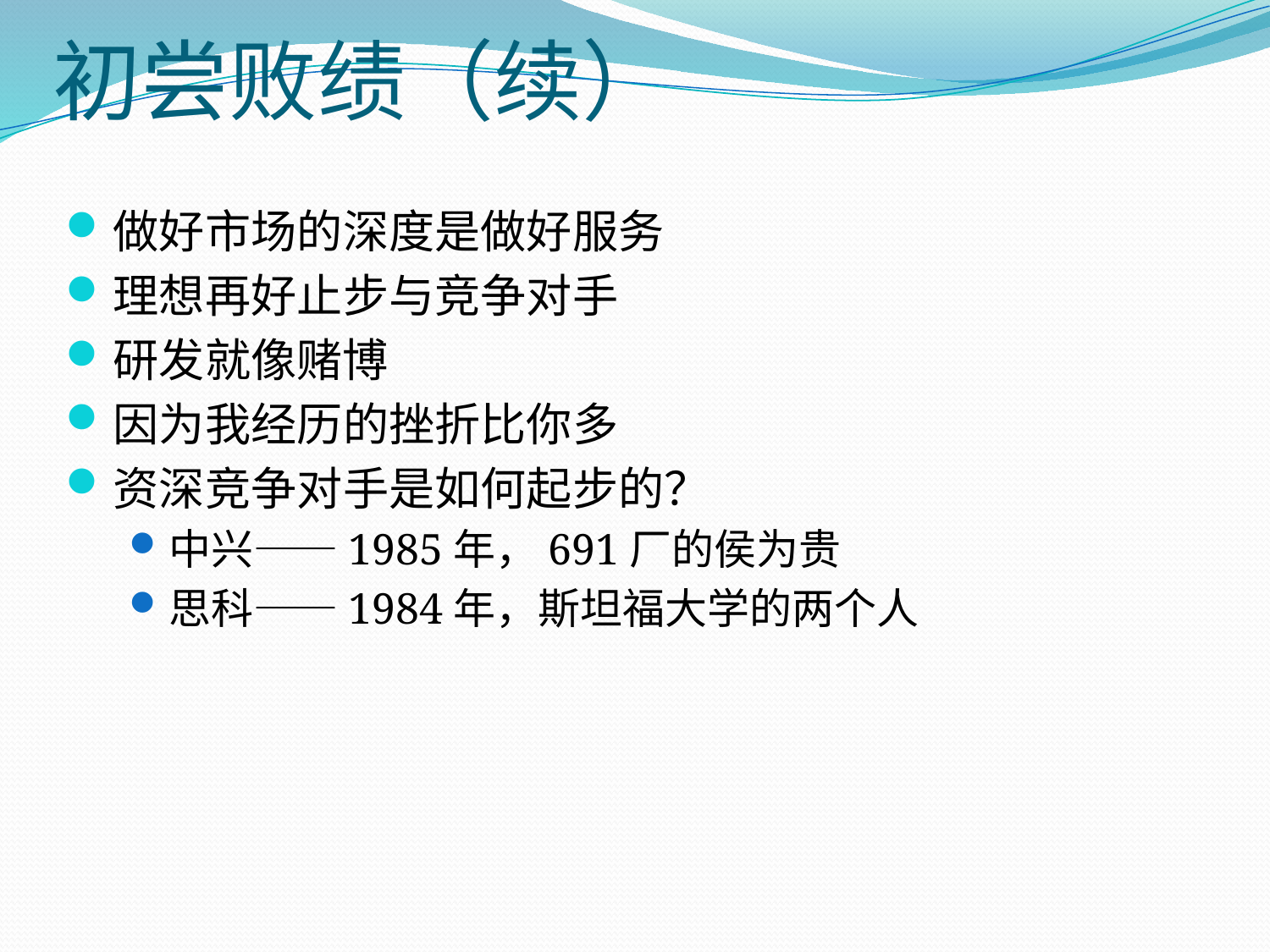

# 初尝败绩（续）
做好市场的深度是做好服务
理想再好止步与竞争对手
研发就像赌博
因为我经历的挫折比你多
资深竞争对手是如何起步的？
中兴——1985年，691厂的侯为贵
思科——1984年，斯坦福大学的两个人